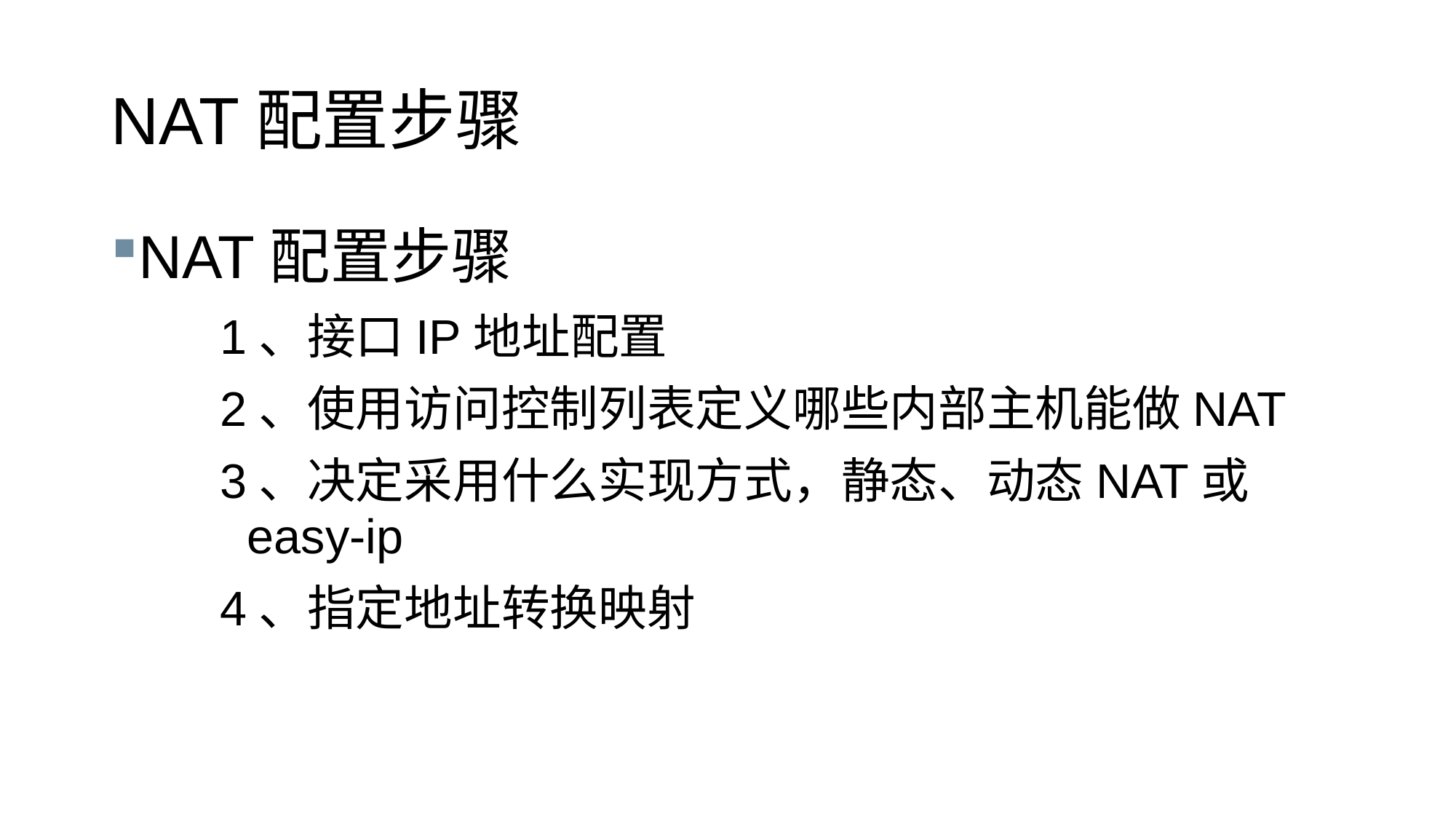

# NAT配置步骤
NAT配置步骤
1、接口IP地址配置
2、使用访问控制列表定义哪些内部主机能做NAT
3、决定采用什么实现方式，静态、动态NAT或easy-ip
4、指定地址转换映射